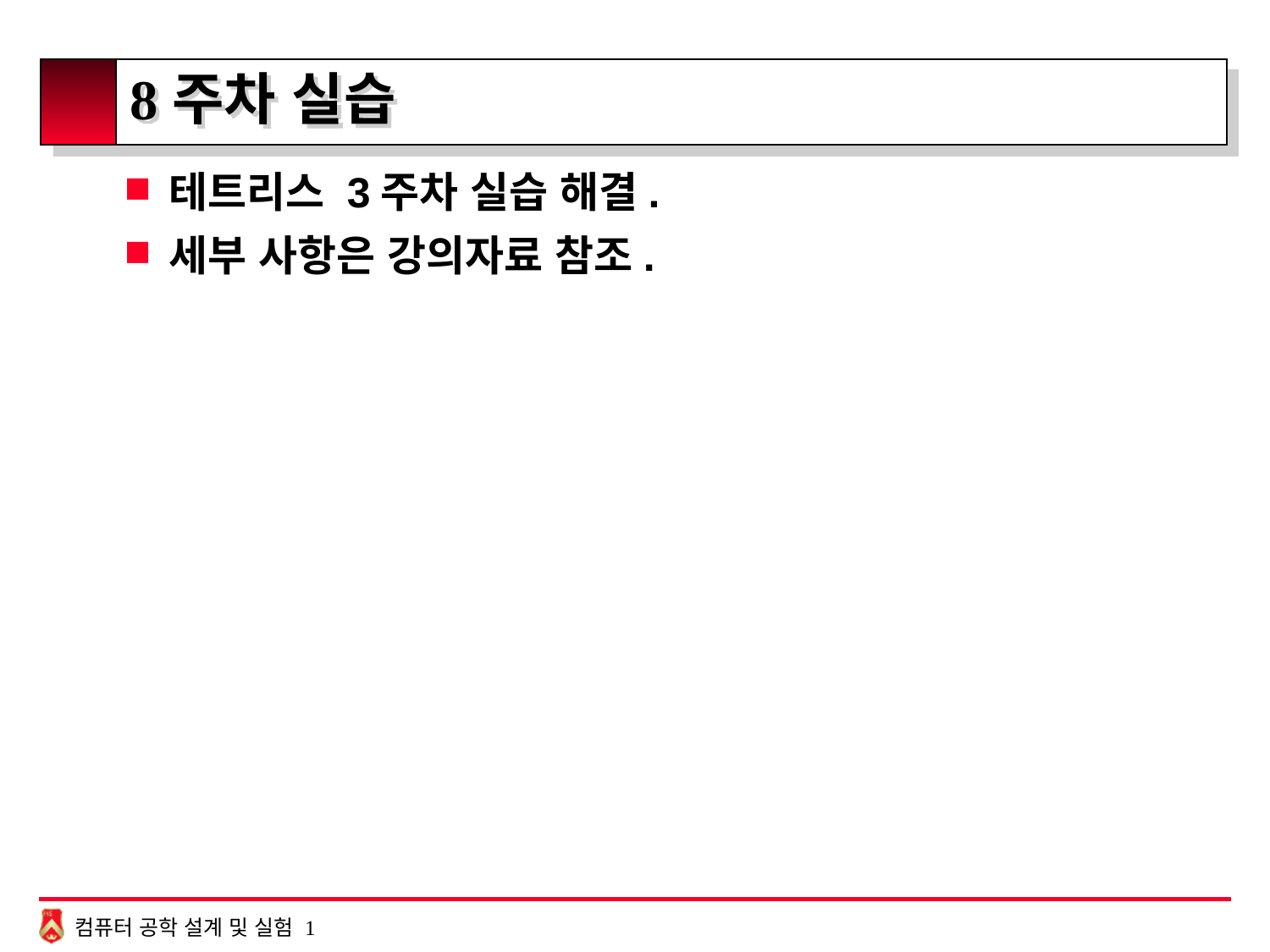

# 8주차 실습
테트리스 3주차 실습 해결.
세부 사항은 강의자료 참조.